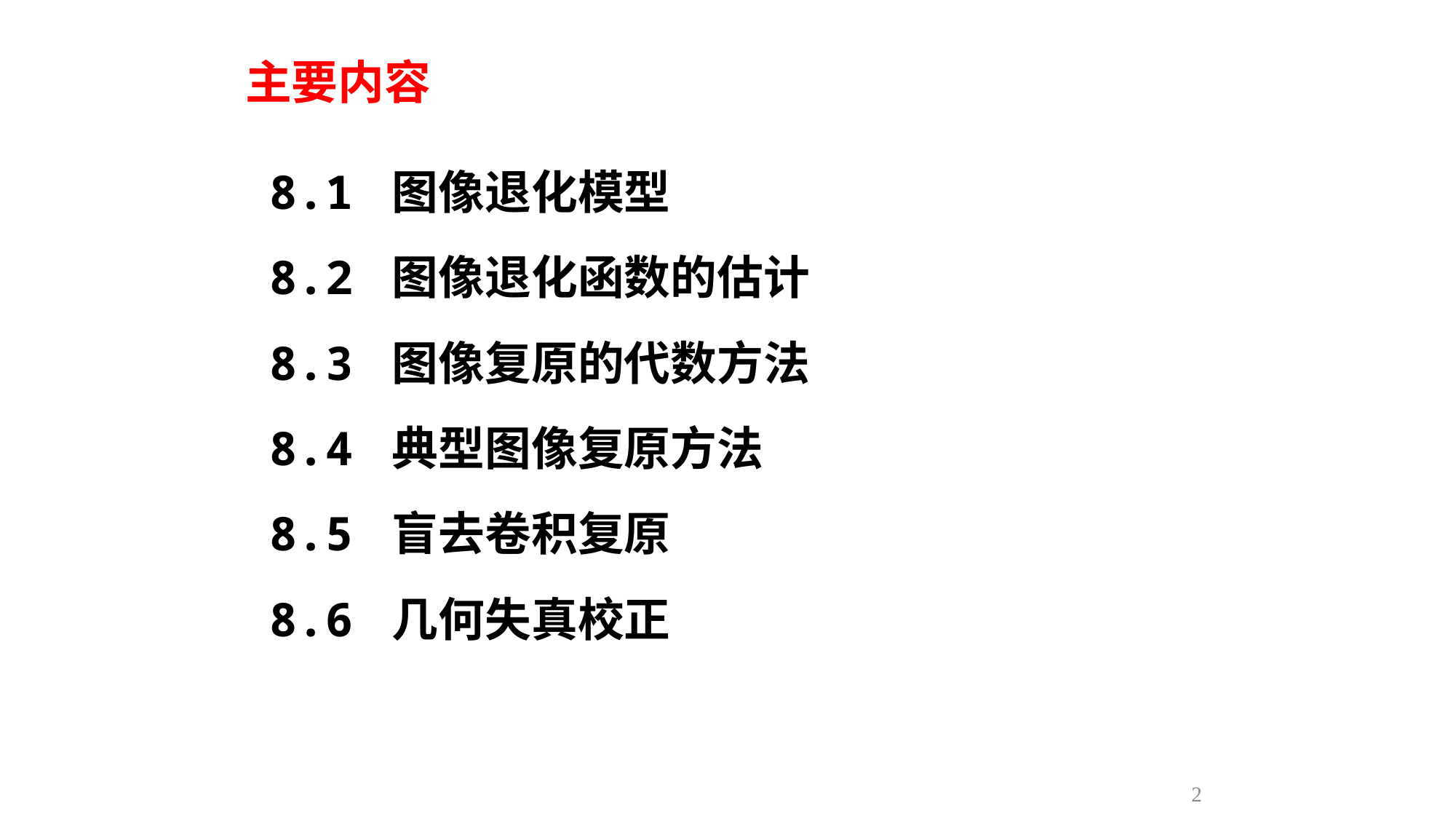

主要内容
8.1 图像退化模型
8.2 图像退化函数的估计
8.3 图像复原的代数方法
8.4 典型图像复原方法
8.5 盲去卷积复原
8.6 几何失真校正
2